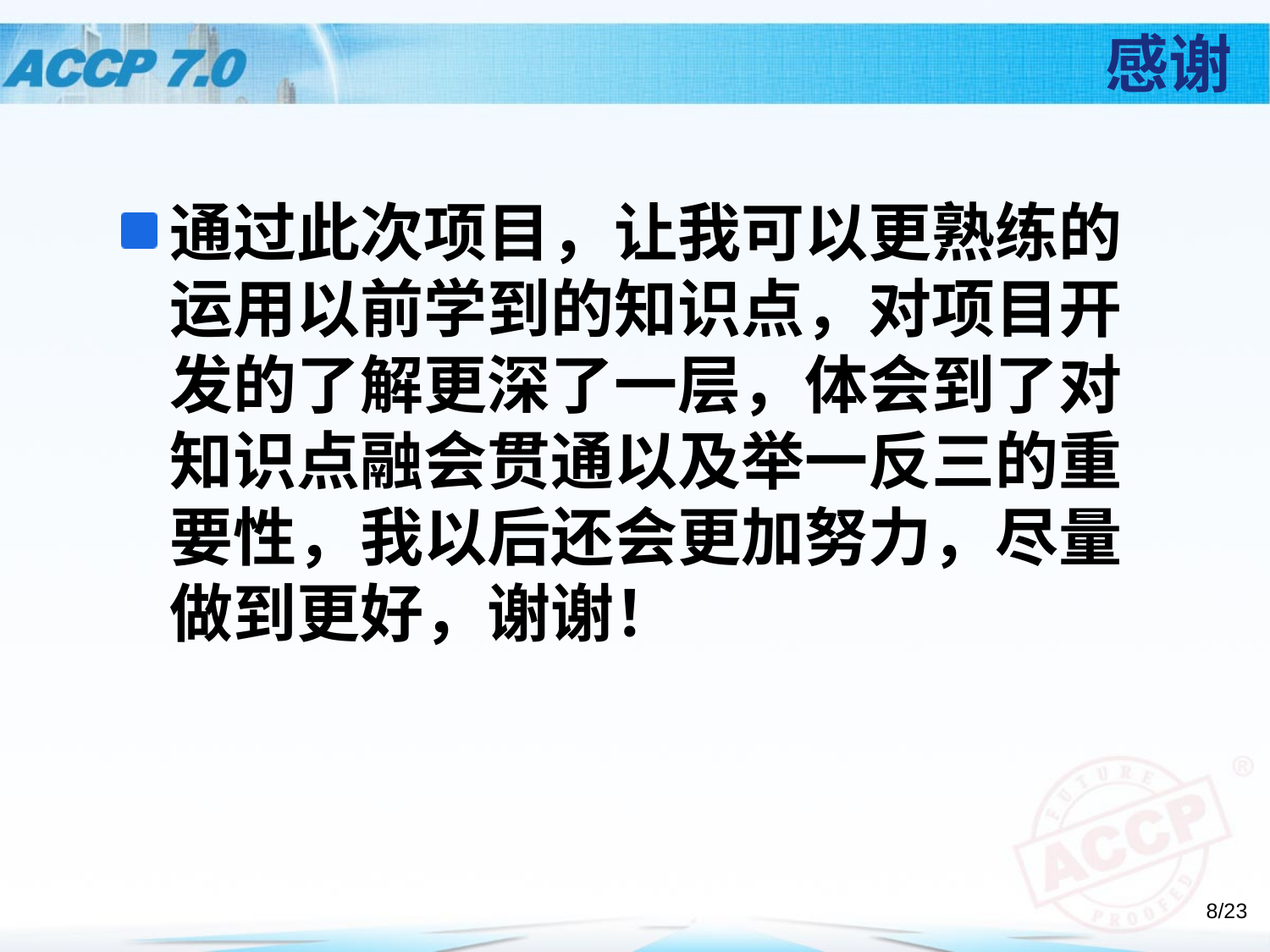

# 感谢
通过此次项目，让我可以更熟练的运用以前学到的知识点，对项目开发的了解更深了一层，体会到了对知识点融会贯通以及举一反三的重要性，我以后还会更加努力，尽量做到更好，谢谢！

8/23